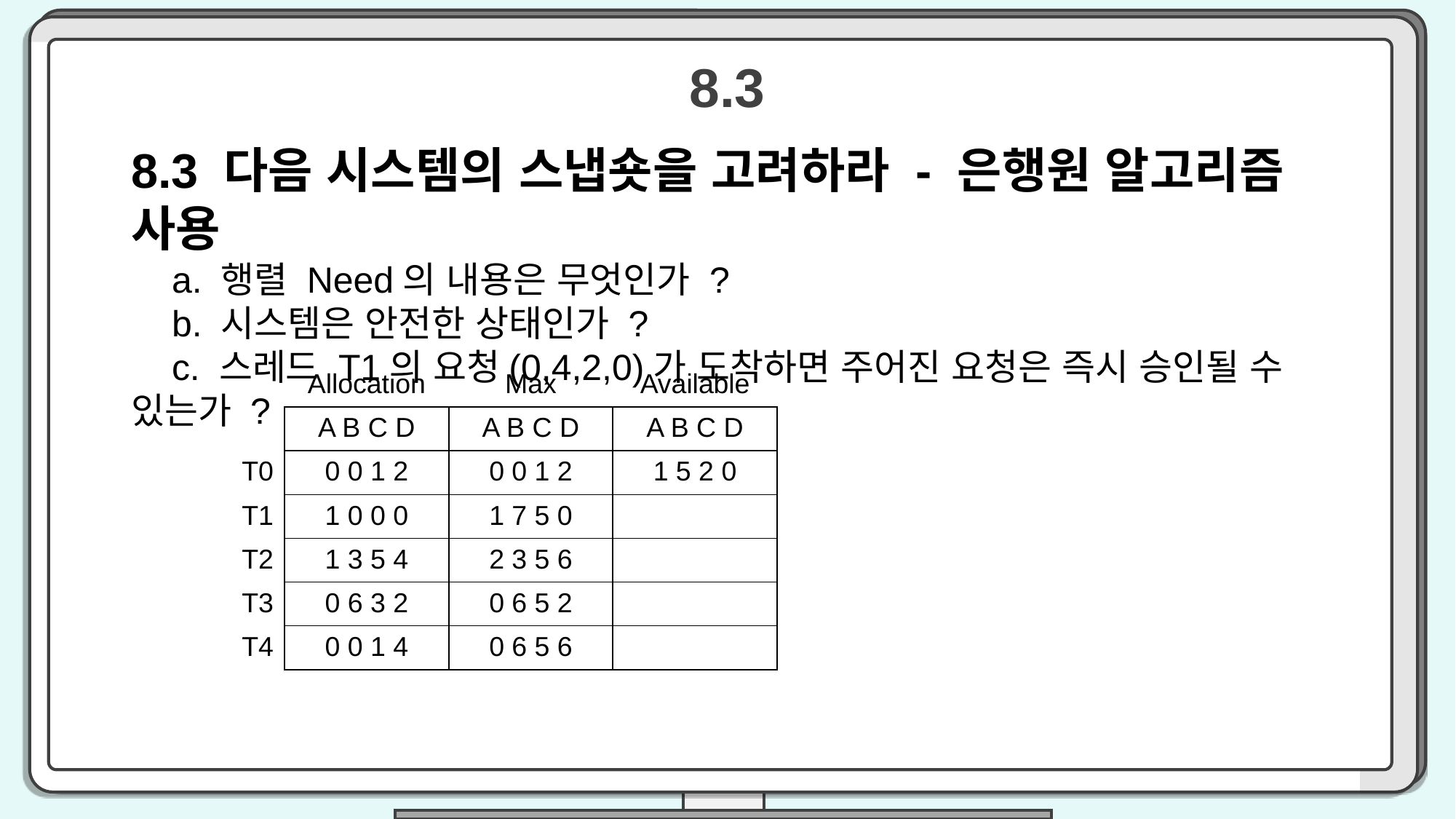

8.3
8.3 다음 시스템의 스냅숏을 고려하라 - 은행원 알고리즘 사용
    a. 행렬 Need의 내용은 무엇인가 ?
    b. 시스템은 안전한 상태인가 ?
    c. 스레드 T1의 요청(0,4,2,0)가 도착하면 주어진 요청은 즉시 승인될 수 있는가 ?

|  | Allocation | Max | Available |
| --- | --- | --- | --- |
|  | A B C D | A B C D | A B C D |
| T0 | 0 0 1 2 | 0 0 1 2 | 1 5 2 0 |
| T1 | 1 0 0 0 | 1 7 5 0 |  |
| T2 | 1 3 5 4 | 2 3 5 6 |  |
| T3 | 0 6 3 2 | 0 6 5 2 |  |
| T4 | 0 0 1 4 | 0 6 5 6 |  |